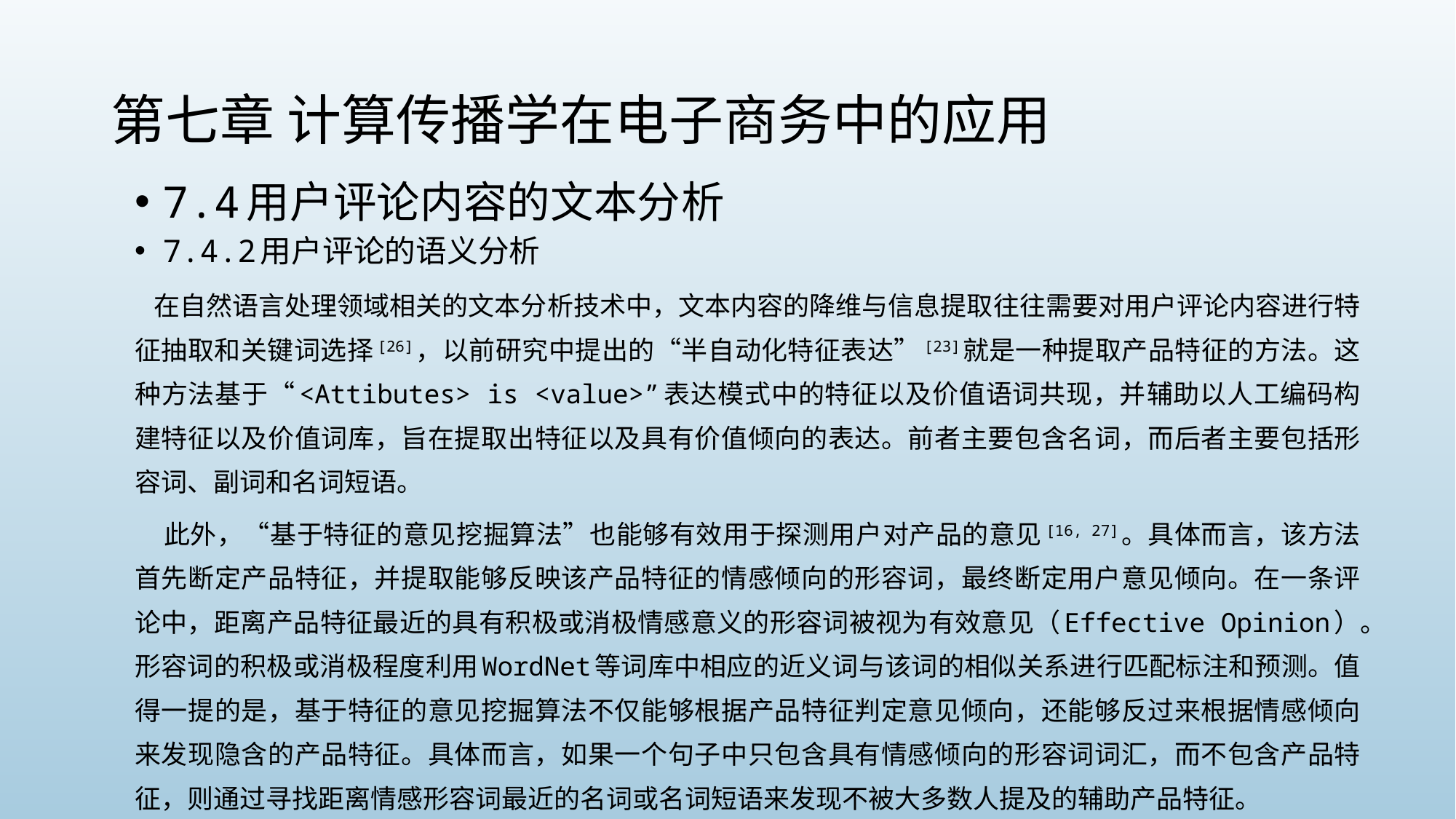

# 第七章 计算传播学在电子商务中的应用
7.4用户评论内容的文本分析
7.4.2用户评论的语义分析
    在自然语言处理领域相关的文本分析技术中，文本内容的降维与信息提取往往需要对用户评论内容进行特征抽取和关键词选择[26]，以前研究中提出的“半自动化特征表达”[23]就是一种提取产品特征的方法。这种方法基于“<Attibutes> is <value>”表达模式中的特征以及价值语词共现，并辅助以人工编码构建特征以及价值词库，旨在提取出特征以及具有价值倾向的表达。前者主要包含名词，而后者主要包括形容词、副词和名词短语。
    此外，“基于特征的意见挖掘算法”也能够有效用于探测用户对产品的意见[16, 27]。具体而言，该方法首先断定产品特征，并提取能够反映该产品特征的情感倾向的形容词，最终断定用户意见倾向。在一条评论中，距离产品特征最近的具有积极或消极情感意义的形容词被视为有效意见（Effective Opinion）。形容词的积极或消极程度利用WordNet等词库中相应的近义词与该词的相似关系进行匹配标注和预测。值得一提的是，基于特征的意见挖掘算法不仅能够根据产品特征判定意见倾向，还能够反过来根据情感倾向来发现隐含的产品特征。具体而言，如果一个句子中只包含具有情感倾向的形容词词汇，而不包含产品特征，则通过寻找距离情感形容词最近的名词或名词短语来发现不被大多数人提及的辅助产品特征。